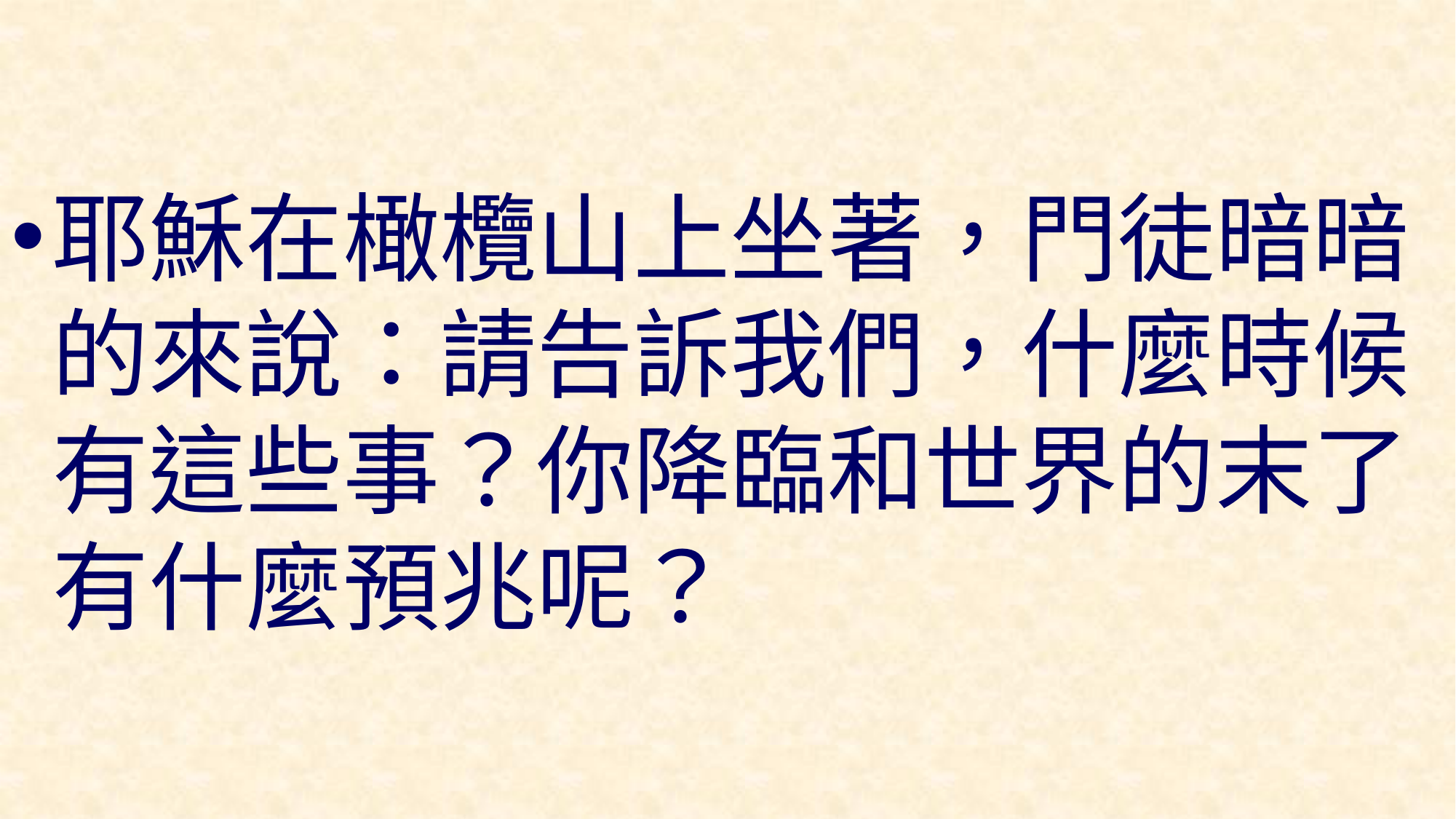

耶穌在橄欖山上坐著，門徒暗暗的來說：請告訴我們，什麼時候有這些事？你降臨和世界的末了有什麼預兆呢？